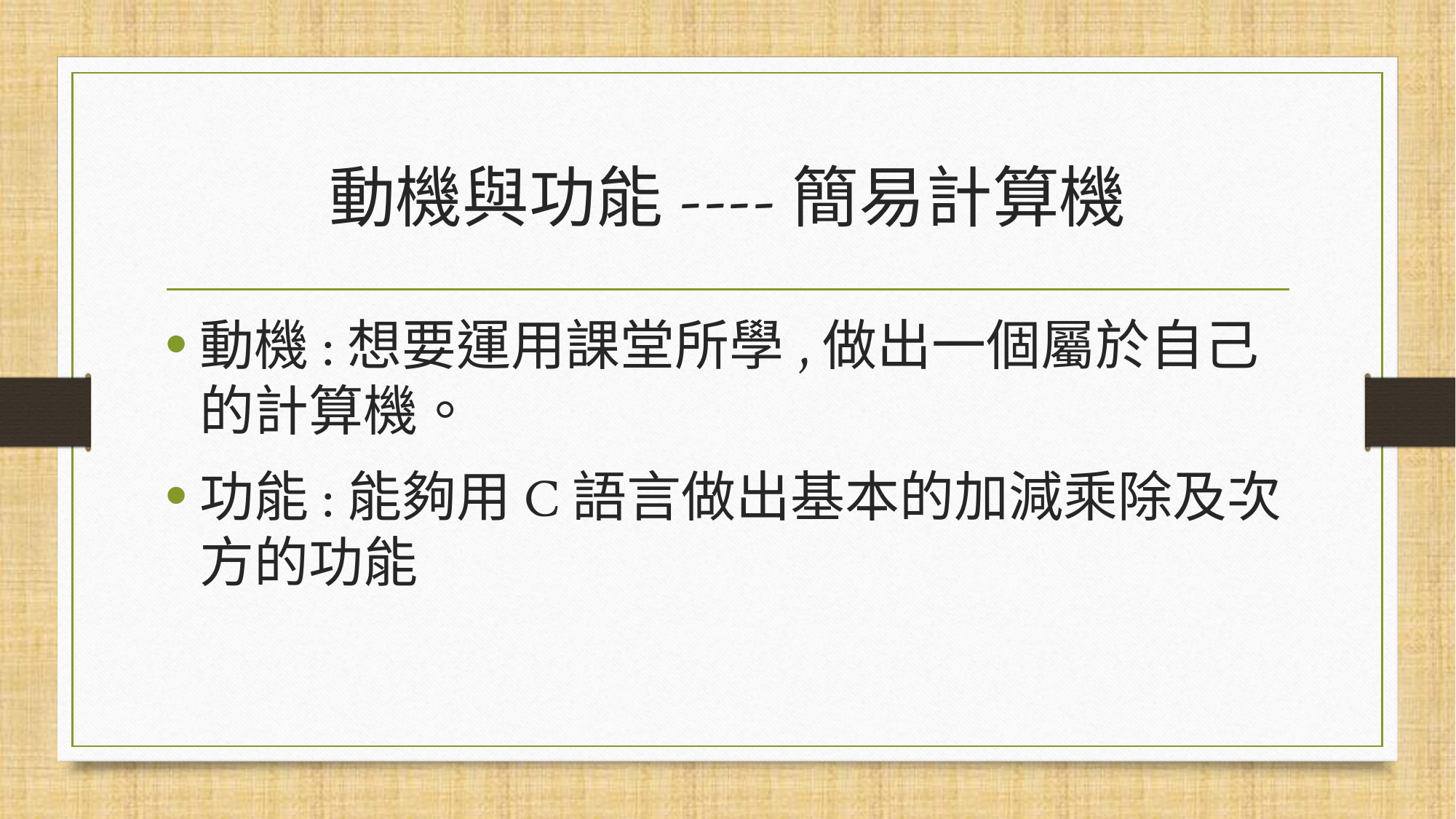

# 動機與功能----簡易計算機
動機:想要運用課堂所學,做出一個屬於自己的計算機。
功能:能夠用C語言做出基本的加減乘除及次方的功能